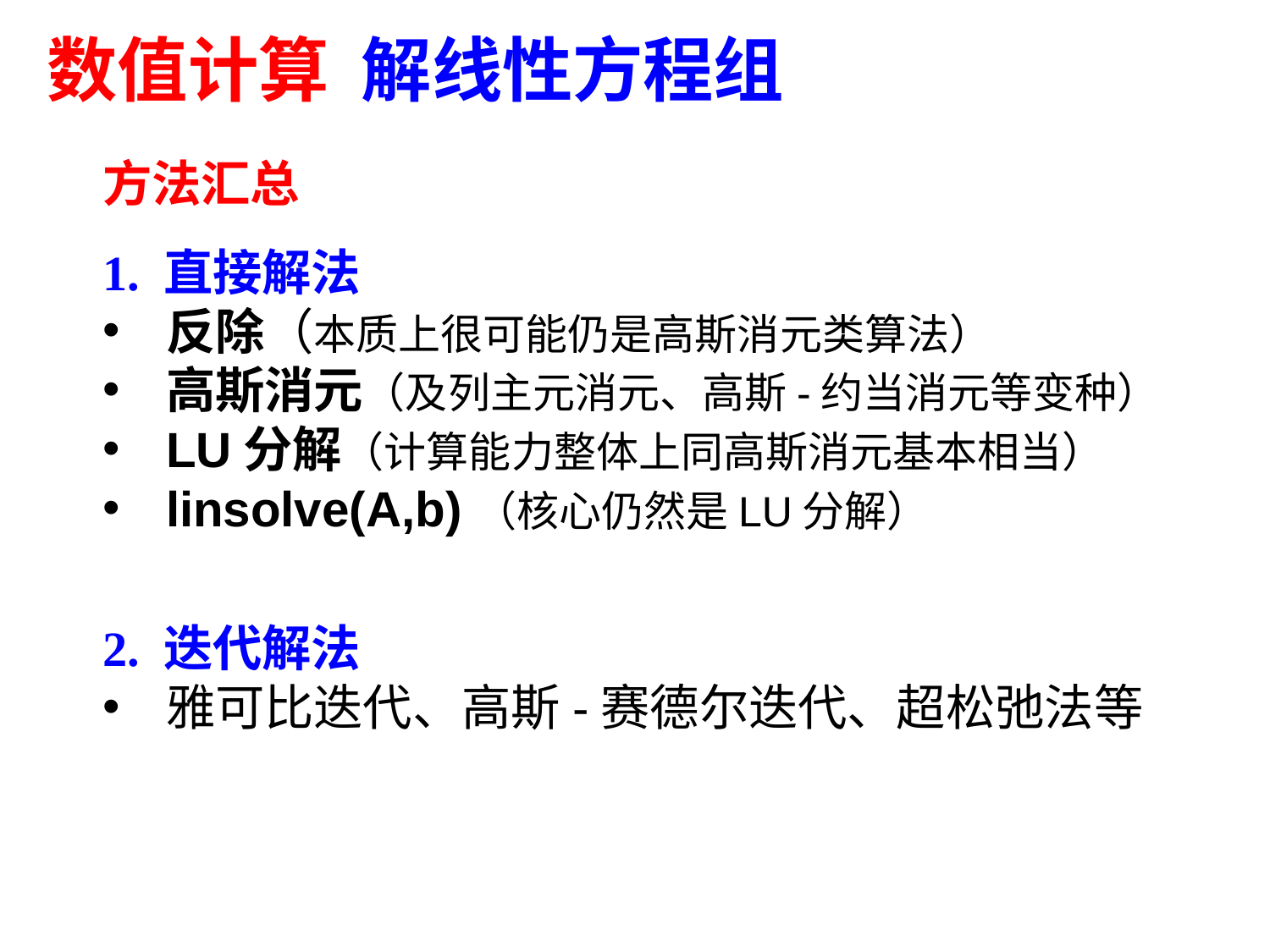

数值计算  解线性方程组
方法汇总
1. 直接解法
反除（本质上很可能仍是高斯消元类算法）
高斯消元（及列主元消元、高斯-约当消元等变种）
LU分解（计算能力整体上同高斯消元基本相当）
linsolve(A,b)（核心仍然是LU分解）

2. 迭代解法
雅可比迭代、高斯-赛德尔迭代、超松弛法等
13